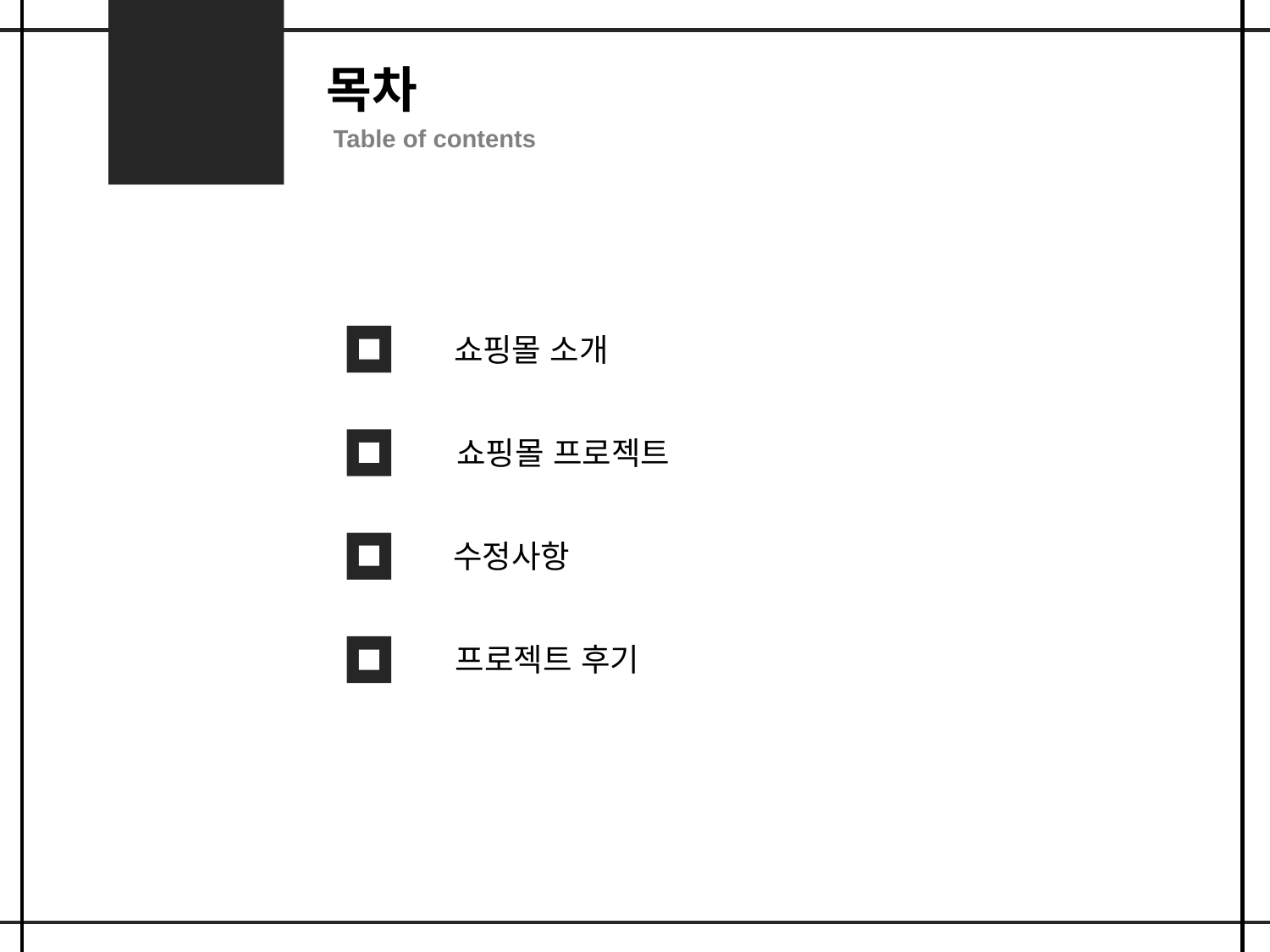

목차
Table of contents
쇼핑몰 소개

쇼핑몰 프로젝트

수정사항

프로젝트 후기